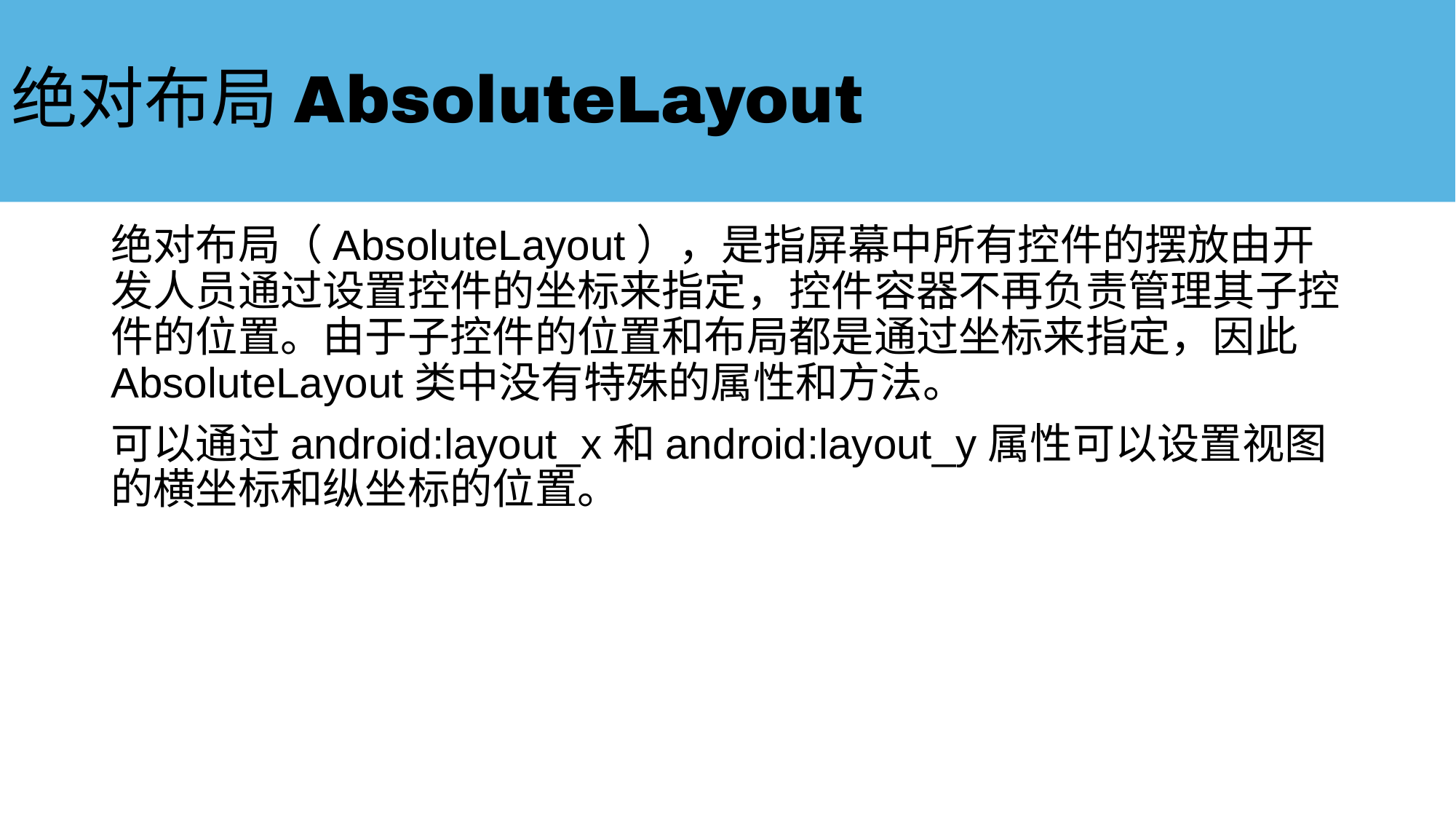

# 绝对布局AbsoluteLayout
绝对布局（AbsoluteLayout），是指屏幕中所有控件的摆放由开发人员通过设置控件的坐标来指定，控件容器不再负责管理其子控件的位置。由于子控件的位置和布局都是通过坐标来指定，因此AbsoluteLayout类中没有特殊的属性和方法。
可以通过android:layout_x和android:layout_y属性可以设置视图的横坐标和纵坐标的位置。